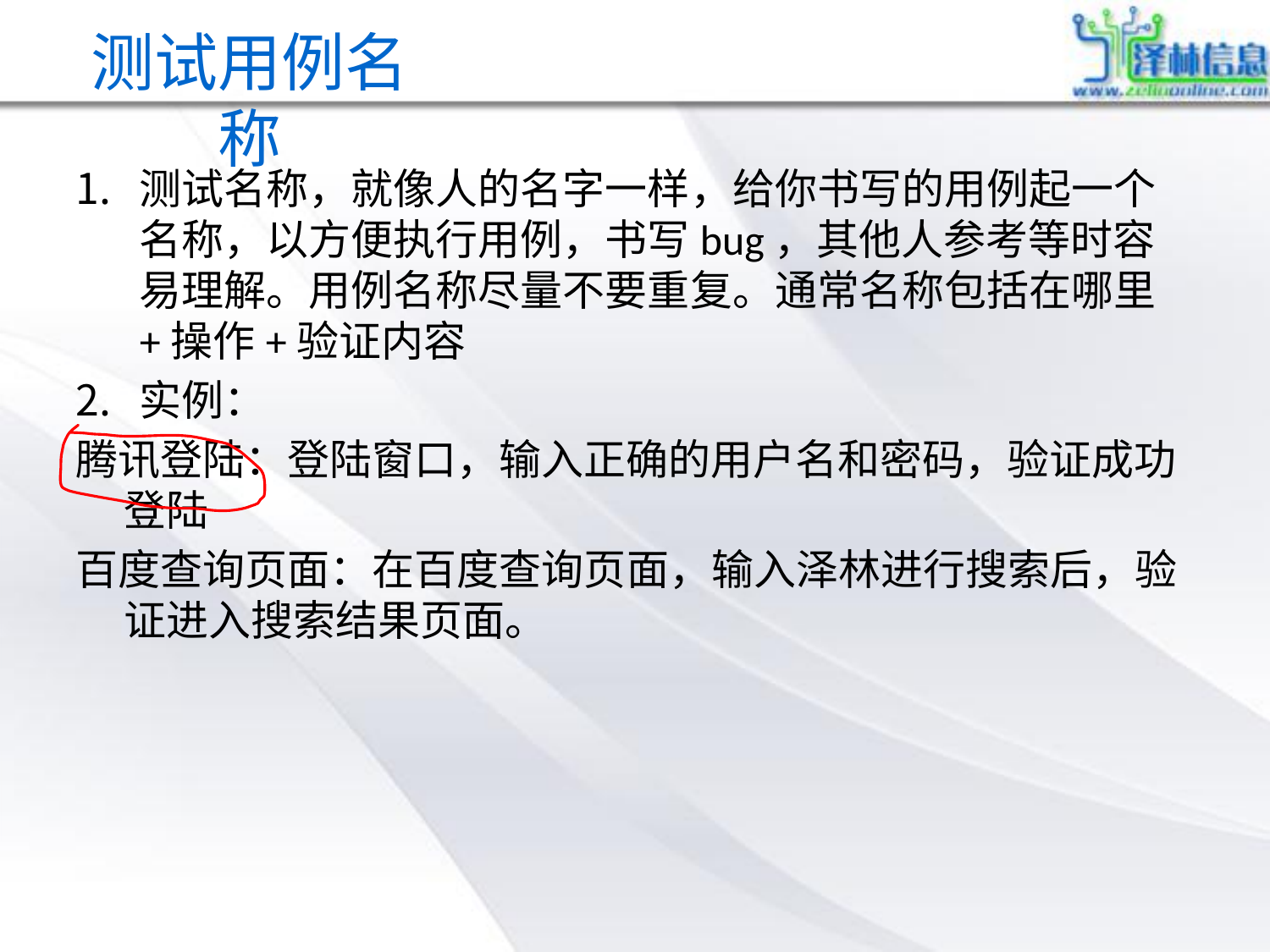

# 测试用例名称
测试名称，就像人的名字一样，给你书写的用例起一个名称，以方便执行用例，书写bug，其他人参考等时容易理解。用例名称尽量不要重复。通常名称包括在哪里+操作+验证内容
实例：
腾讯登陆：登陆窗口，输入正确的用户名和密码，验证成功登陆
百度查询页面：在百度查询页面，输入泽林进行搜索后，验证进入搜索结果页面。